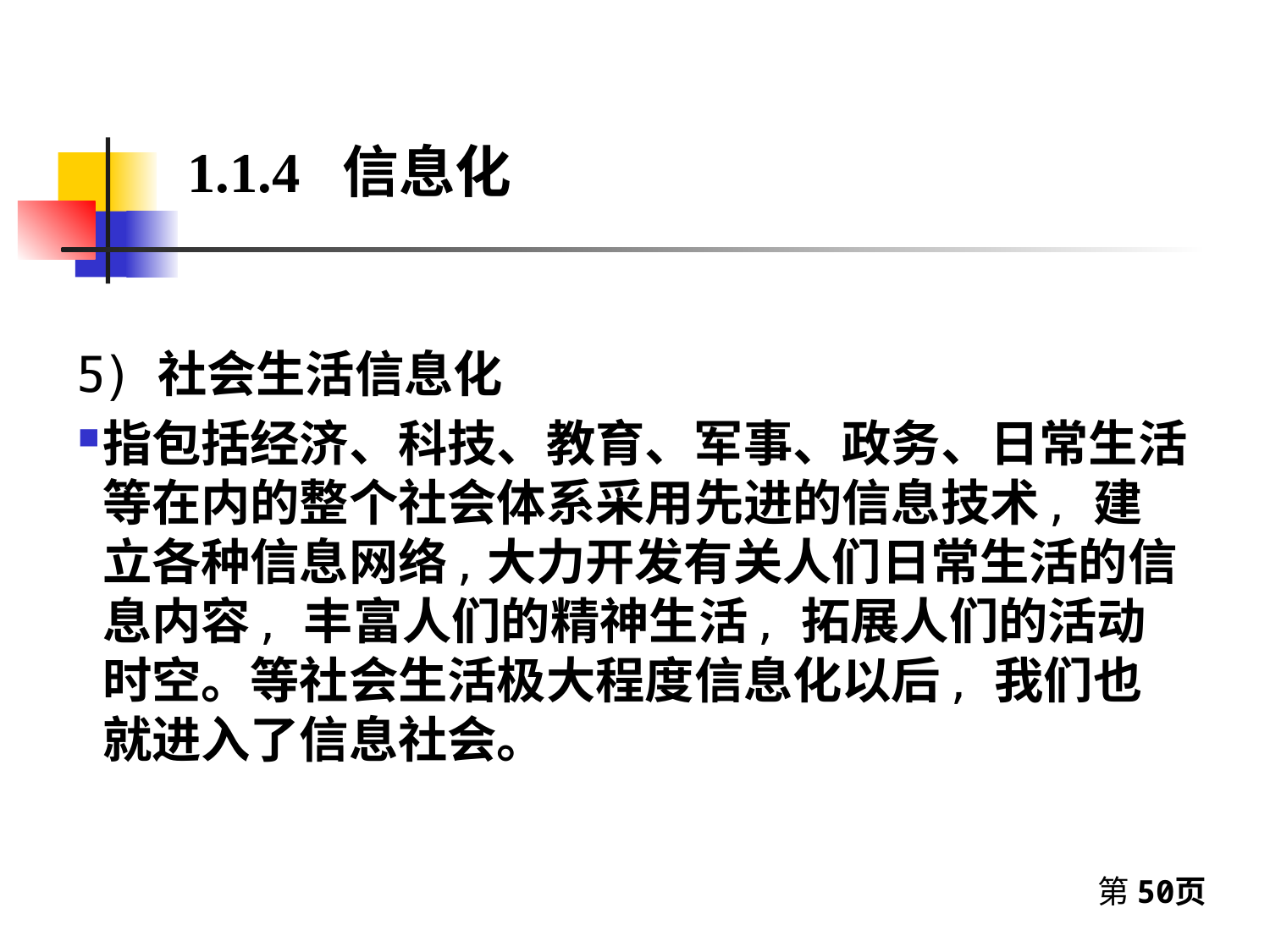

1.1.4  信息化

5) 社会生活信息化
指包括经济、科技、教育、军事、政务、日常生活等在内的整个社会体系采用先进的信息技术, 建立各种信息网络,大力开发有关人们日常生活的信息内容, 丰富人们的精神生活, 拓展人们的活动时空。等社会生活极大程度信息化以后, 我们也就进入了信息社会。